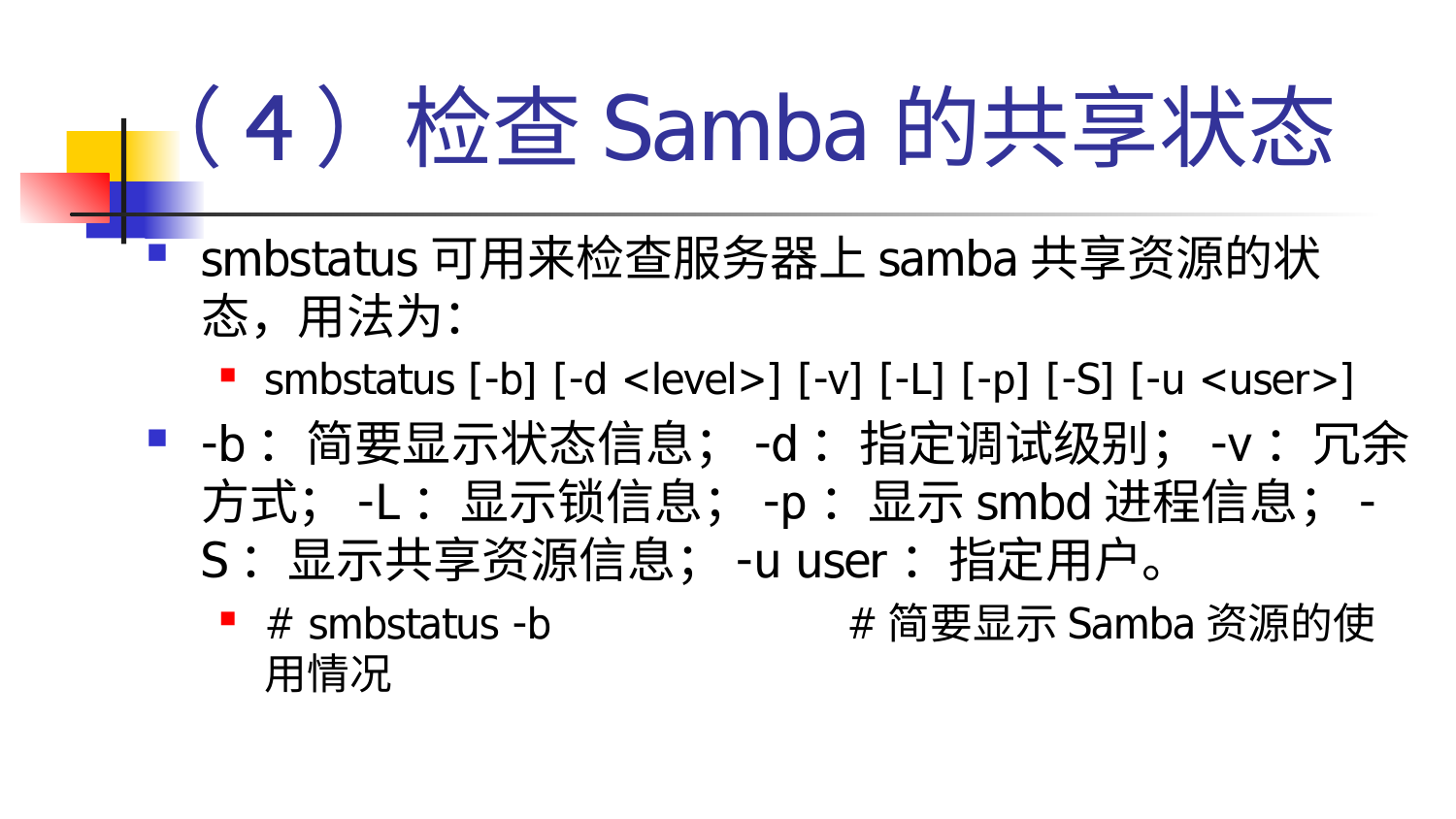

# （4）检查Samba的共享状态
smbstatus可用来检查服务器上samba共享资源的状态，用法为：
smbstatus [-b] [-d <level>] [-v] [-L] [-p] [-S] [-u <user>]
-b：简要显示状态信息；-d：指定调试级别；-v：冗余方式；-L：显示锁信息；-p：显示smbd进程信息；-S：显示共享资源信息；-u user：指定用户。
# smbstatus -b 		#简要显示Samba资源的使用情况